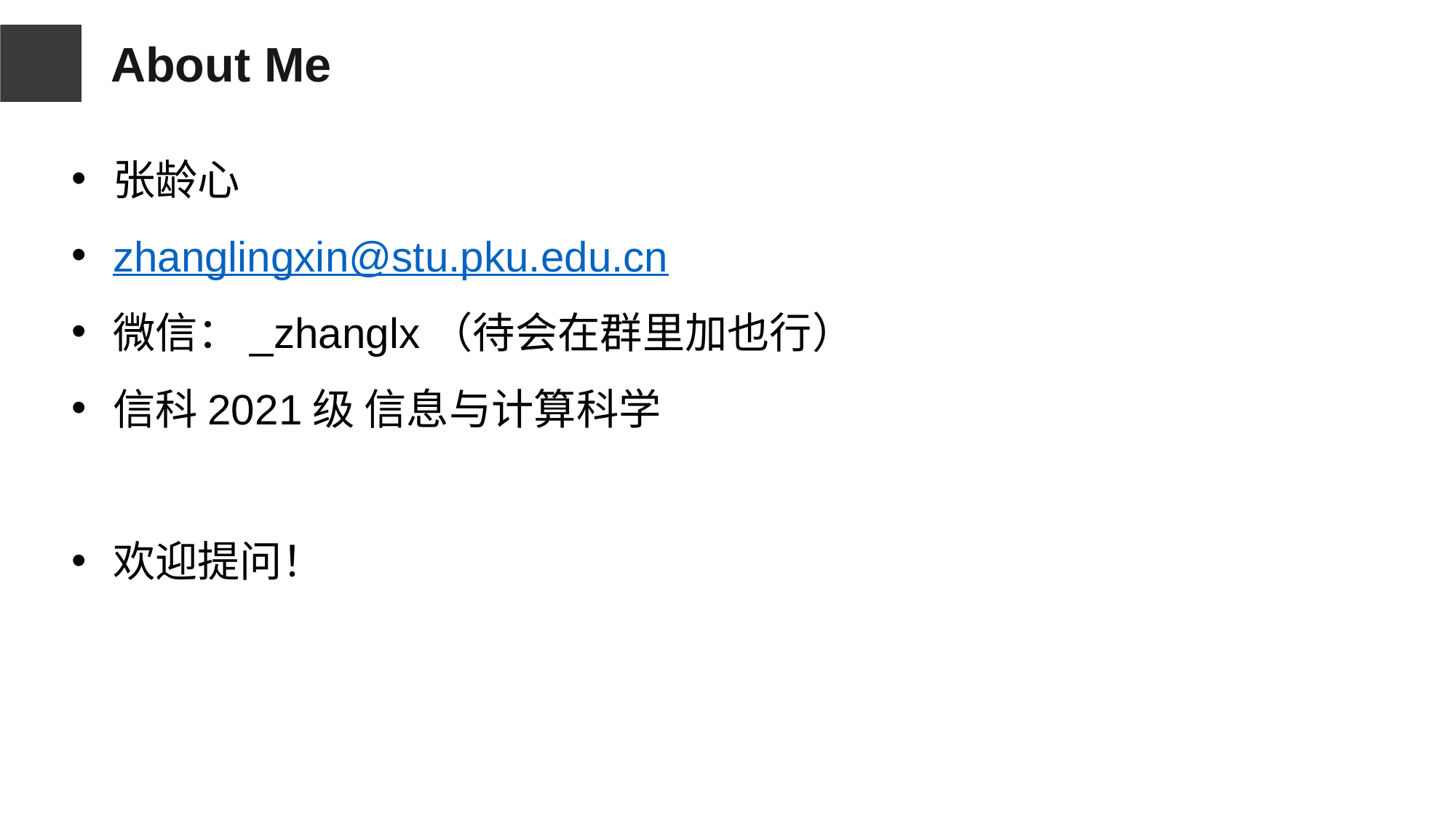

About Me
张龄心
zhanglingxin@stu.pku.edu.cn
微信：_zhanglx（待会在群里加也行）
信科2021级 信息与计算科学

欢迎提问！